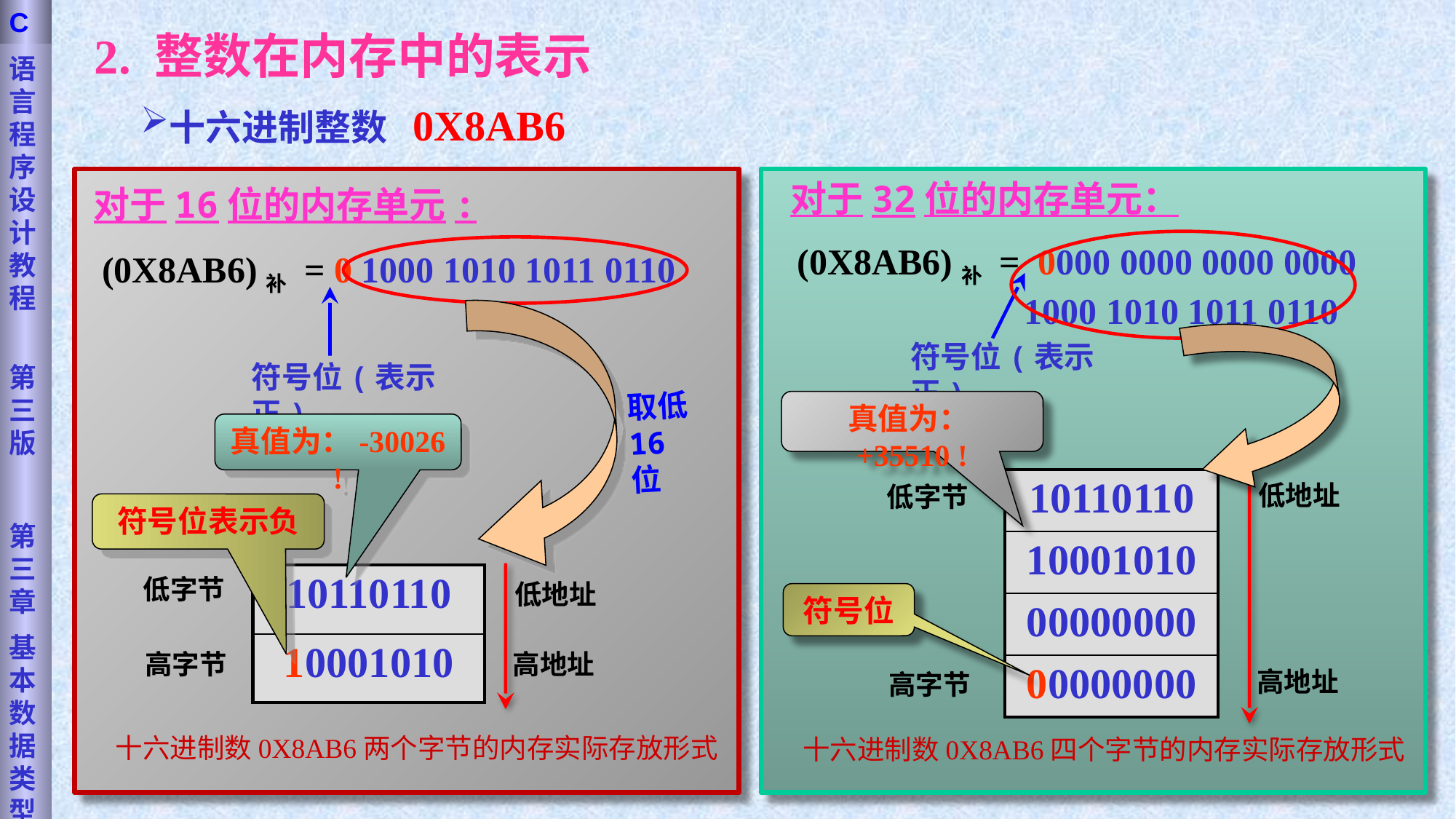

语言程序设计教程
第三版

第三章
基本数据类型
C
2. 整数在内存中的表示
十六进制整数  0X8AB6

对于16位的内存单元:

对于32位的内存单元：

(0X8AB6)补 =  0000 0000 0000 0000
                         1000 1010 1011 0110

(0X8AB6)补 = 0 1000 1010 1011 0110

符号位(表示正)

符号位(表示正)

取低16位

真值为：+35510 !
真值为：-30026 !

| 10110110 |
| --- |
| 10001010 |
| 00000000 |
| 00000000 |
低地址
高地址
低字节
高字节
符号位表示负

| 10110110 |
| --- |
| 10001010 |
低字节
高字节
低地址
高地址
符号位
十六进制数0X8AB6两个字节的内存实际存放形式
十六进制数0X8AB6四个字节的内存实际存放形式
16